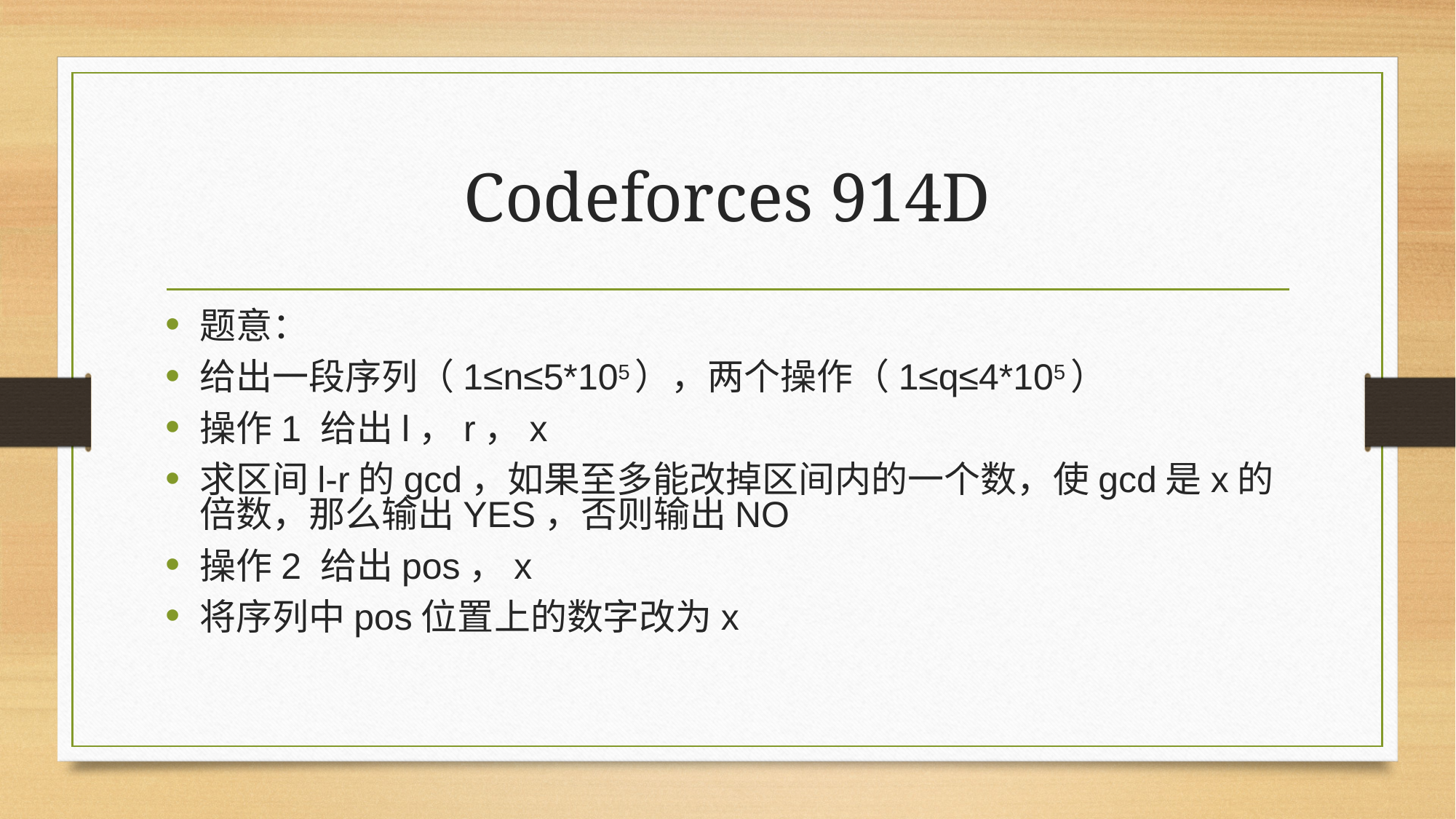

# Codeforces 914D
题意：
给出一段序列（1≤n≤5*105），两个操作（1≤q≤4*105）
操作1 给出l，r，x
求区间l-r的gcd，如果至多能改掉区间内的一个数，使gcd是x的倍数，那么输出YES，否则输出NO
操作2 给出pos，x
将序列中pos位置上的数字改为x